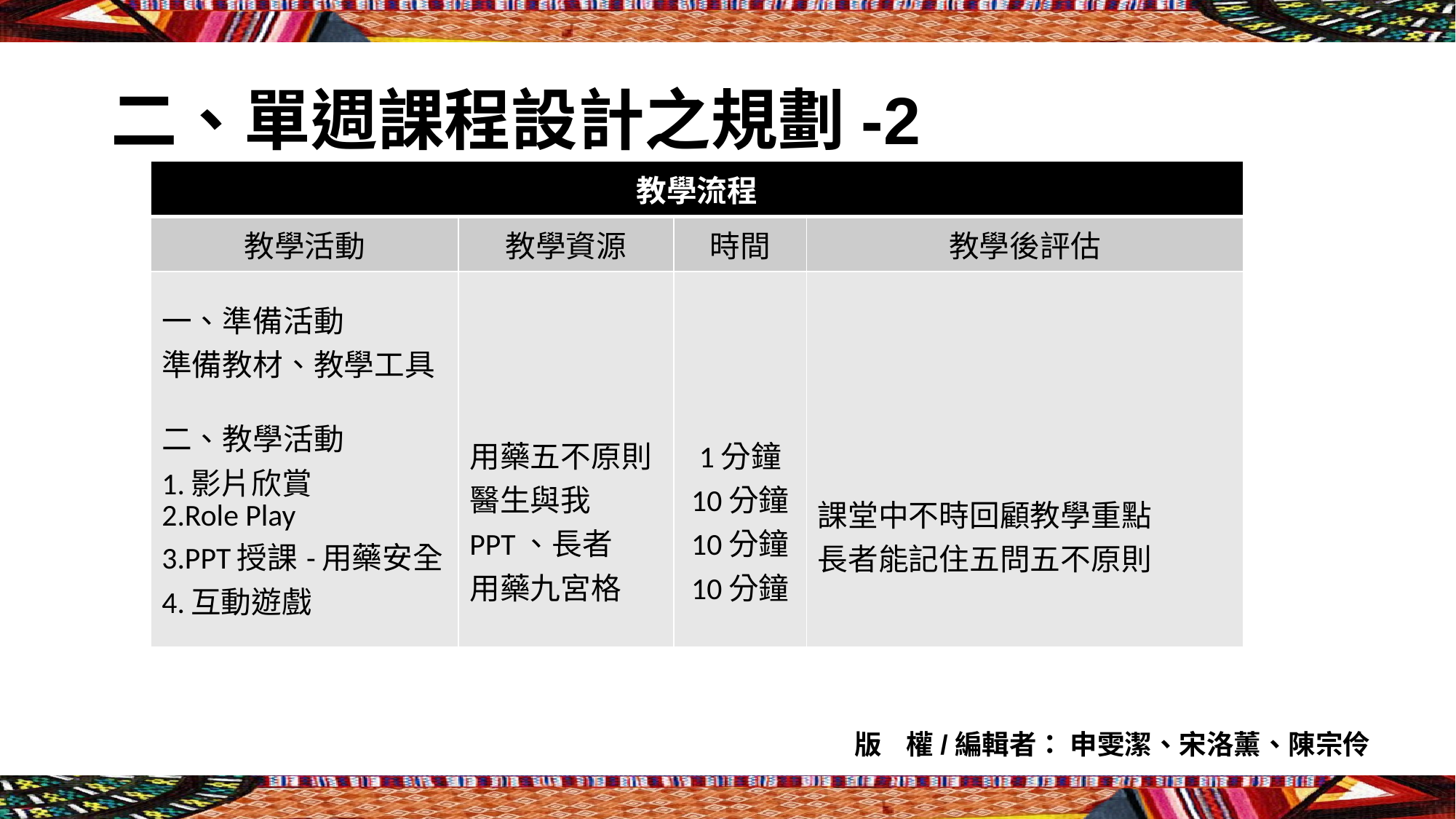

# 二、單週課程設計之規劃-2
| 教學流程 |  |  |  |
| --- | --- | --- | --- |
| 教學活動 | 教學資源 | 時間 | 教學後評估 |
| 一、準備活動 準備教材、教學工具 二、教學活動 1.影片欣賞 2.Role Play 3.PPT授課-用藥安全 4.互動遊戲 | 用藥五不原則 醫生與我 PPT、長者 用藥九宮格 | 1分鐘 10分鐘 10分鐘 10分鐘 | 課堂中不時回顧教學重點 長者能記住五問五不原則 |
版    權/編輯者： 申雯潔、宋洛薰、陳宗伶